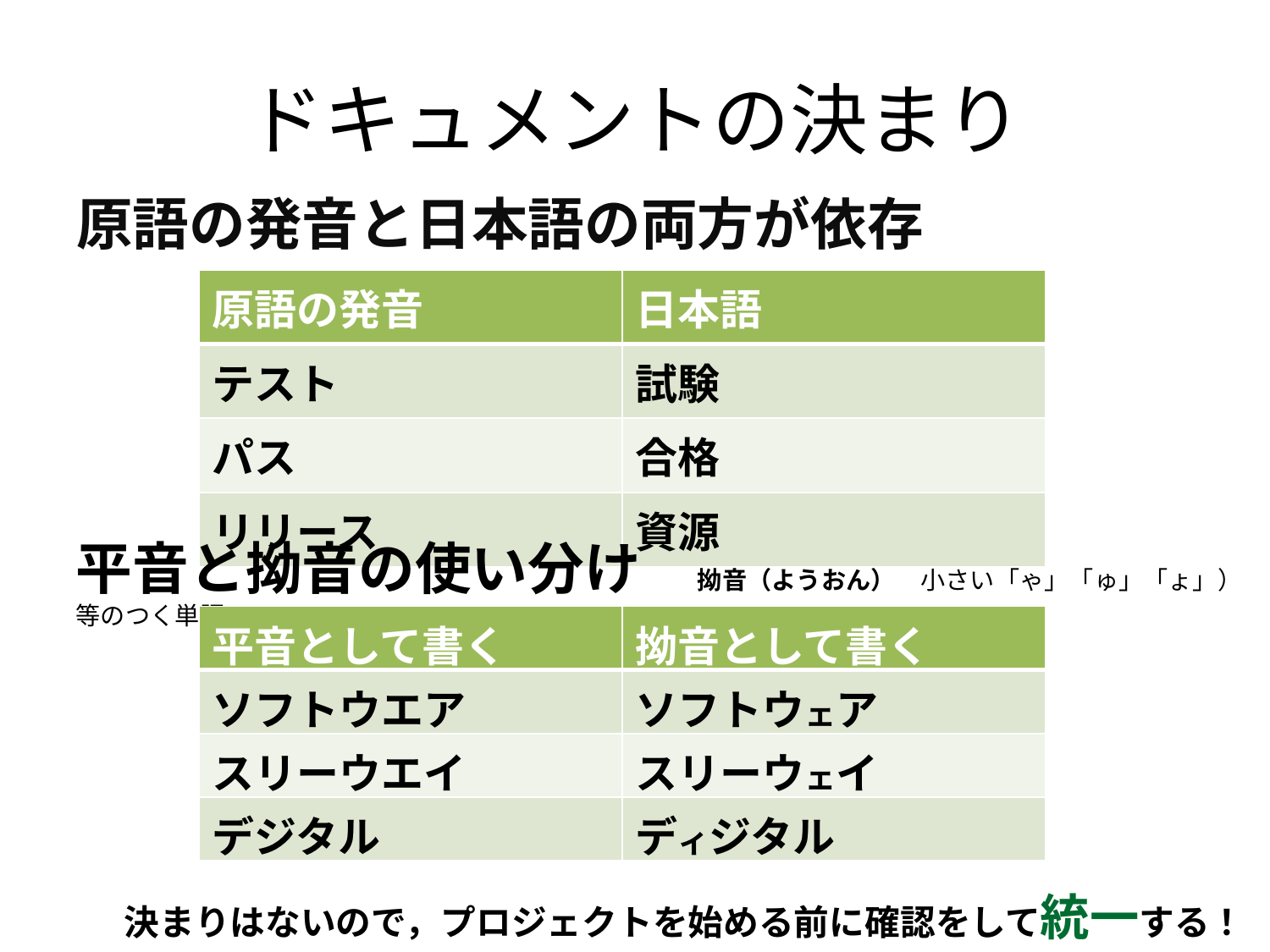

# ドキュメントの決まり
原語の発音と日本語の両方が依存
| 原語の発音 | 日本語 |
| --- | --- |
| テスト | 試験 |
| パス | 合格 |
| リリース | 資源 |
平音と拗音の使い分け　拗音（ようおん）　小さい「ゃ」「ゅ」「ょ」）等のつく単語
| 平音として書く | 拗音として書く |
| --- | --- |
| ソフトウエア | ソフトウェア |
| スリーウエイ | スリーウェイ |
| デジタル | ディジタル |
決まりはないので，プロジェクトを始める前に確認をして統一する！